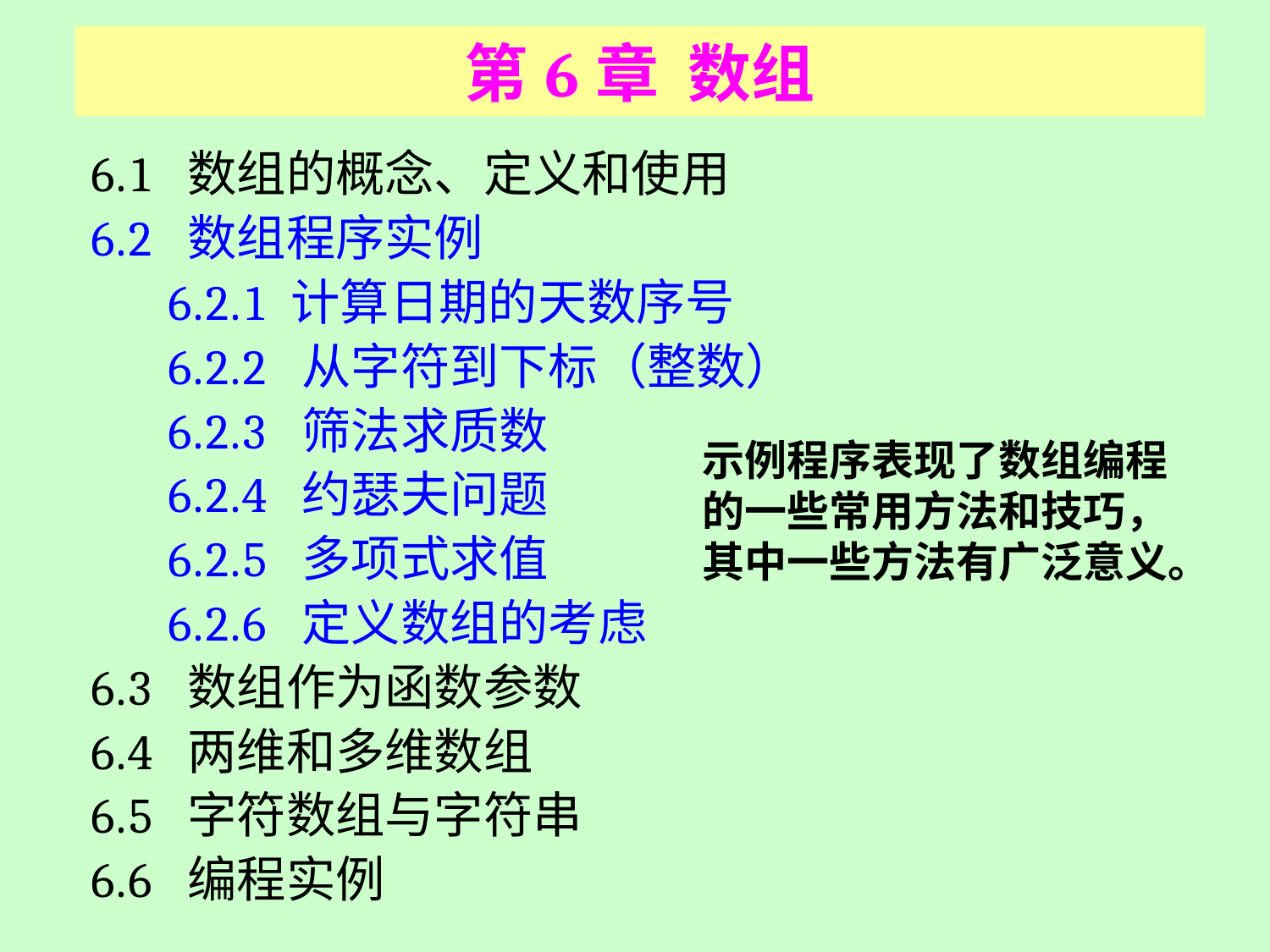

# 第6章  数组
6.1  数组的概念、定义和使用
6.2  数组程序实例
6.2.1 计算日期的天数序号
6.2.2  从字符到下标（整数）
6.2.3  筛法求质数
6.2.4  约瑟夫问题
6.2.5  多项式求值
6.2.6  定义数组的考虑
6.3  数组作为函数参数
6.4  两维和多维数组
6.5  字符数组与字符串
6.6  编程实例
示例程序表现了数组编程的一些常用方法和技巧，其中一些方法有广泛意义。
22